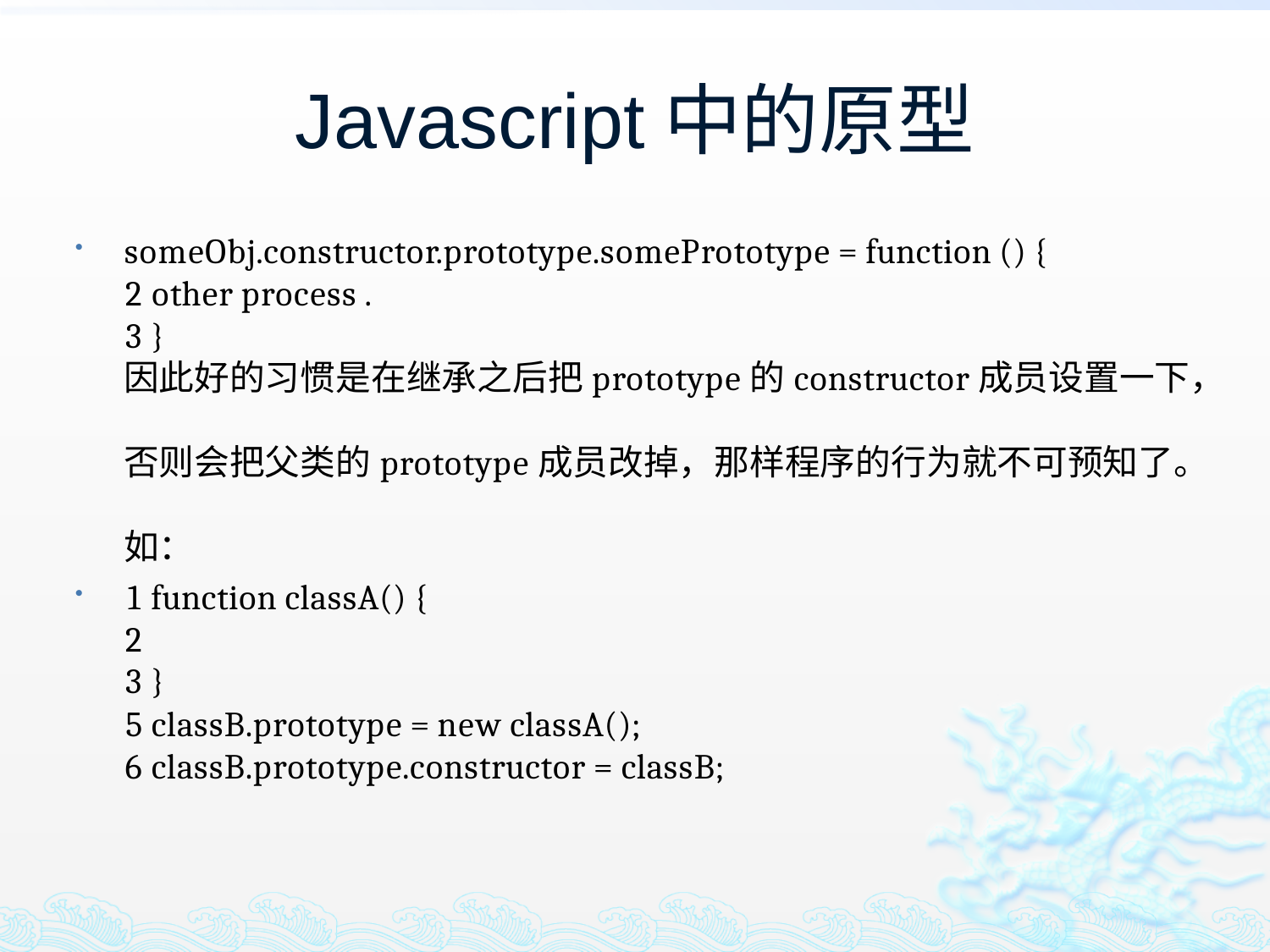

# Javascript中的原型
someObj.constructor.prototype.somePrototype = function () {
2 other process .
3 }
因此好的习惯是在继承之后把prototype的constructor成员设置一下，
否则会把父类的prototype成员改掉，那样程序的行为就不可预知了。
如：
1 function classA() {
2
3 }
5 classB.prototype = new classA();
6 classB.prototype.constructor = classB;